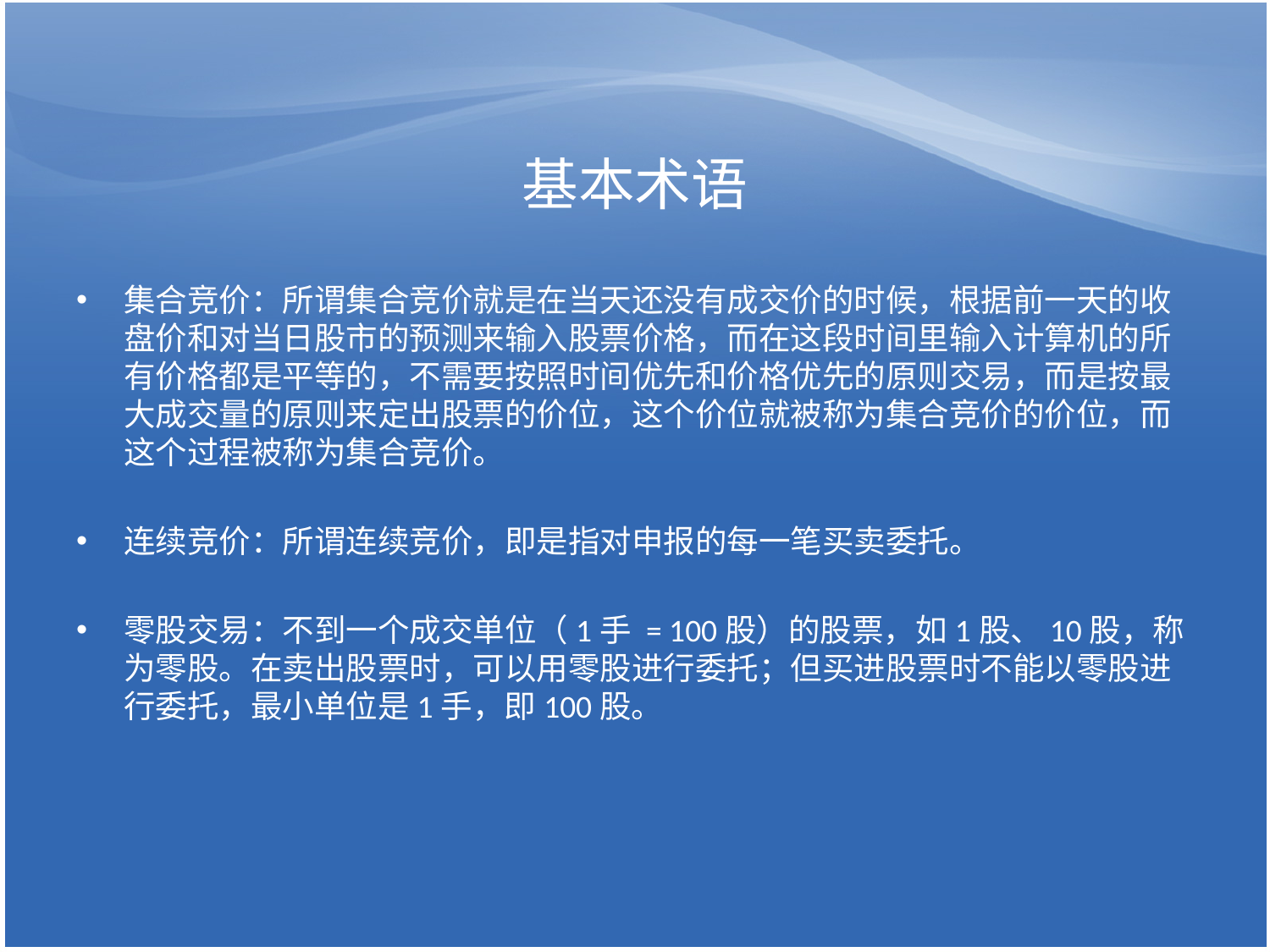

# 基本术语
集合竞价：所谓集合竞价就是在当天还没有成交价的时候，根据前一天的收盘价和对当日股市的预测来输入股票价格，而在这段时间里输入计算机的所有价格都是平等的，不需要按照时间优先和价格优先的原则交易，而是按最大成交量的原则来定出股票的价位，这个价位就被称为集合竞价的价位，而这个过程被称为集合竞价。

连续竞价：所谓连续竞价，即是指对申报的每一笔买卖委托。

零股交易：不到一个成交单位（1手 = 100股）的股票，如1股、10股，称为零股。在卖出股票时，可以用零股进行委托；但买进股票时不能以零股进行委托，最小单位是1手，即100股。